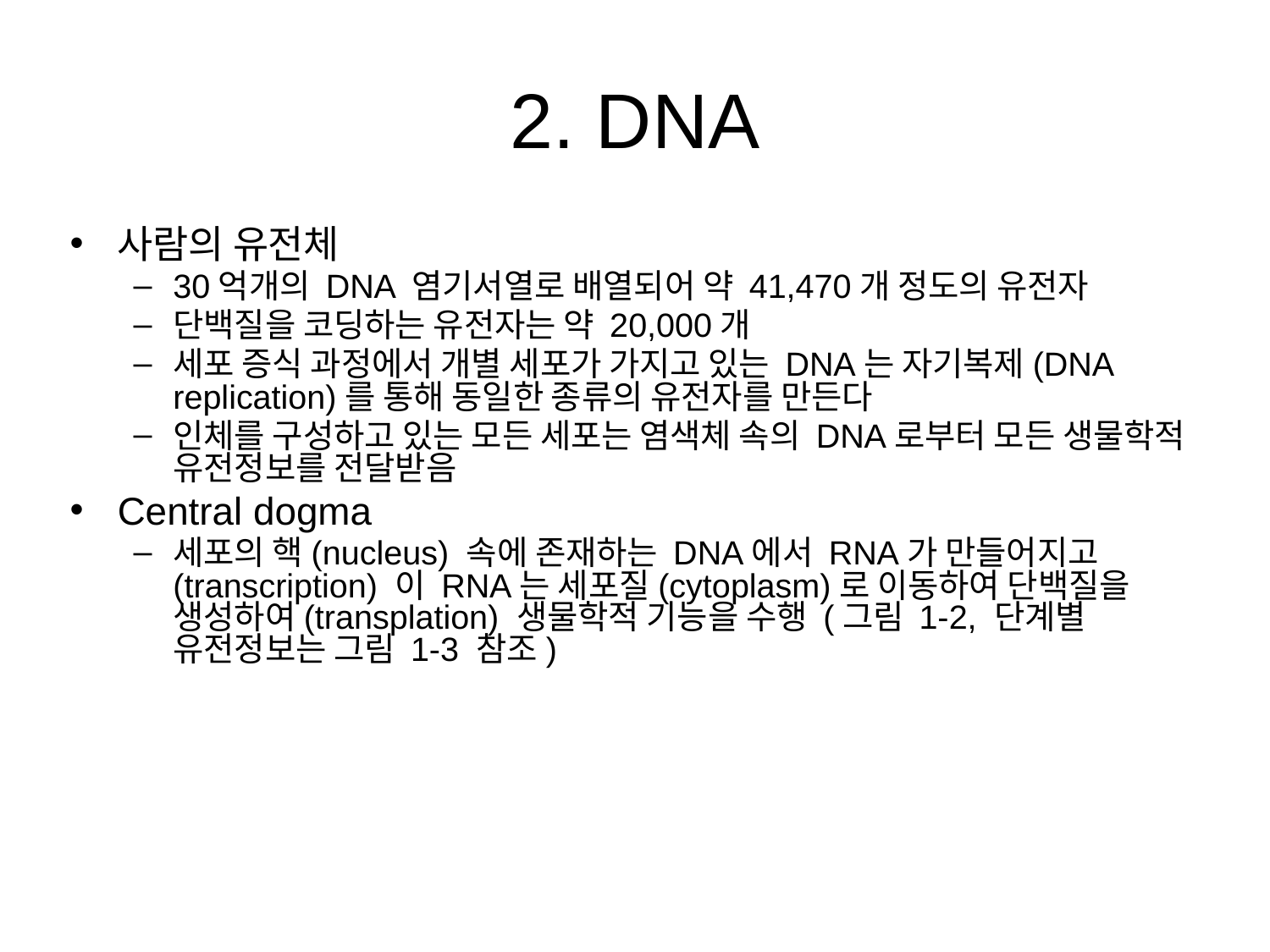

# 2. DNA
사람의 유전체
30억개의 DNA 염기서열로 배열되어 약 41,470개 정도의 유전자
단백질을 코딩하는 유전자는 약 20,000개
세포 증식 과정에서 개별 세포가 가지고 있는 DNA는 자기복제(DNA replication)를 통해 동일한 종류의 유전자를 만든다
인체를 구성하고 있는 모든 세포는 염색체 속의 DNA로부터 모든 생물학적 유전정보를 전달받음
Central dogma
세포의 핵(nucleus) 속에 존재하는 DNA에서 RNA가 만들어지고(transcription) 이 RNA는 세포질(cytoplasm)로 이동하여 단백질을 생성하여(transplation) 생물학적 기능을 수행 (그림 1-2, 단계별 유전정보는 그림 1-3 참조)